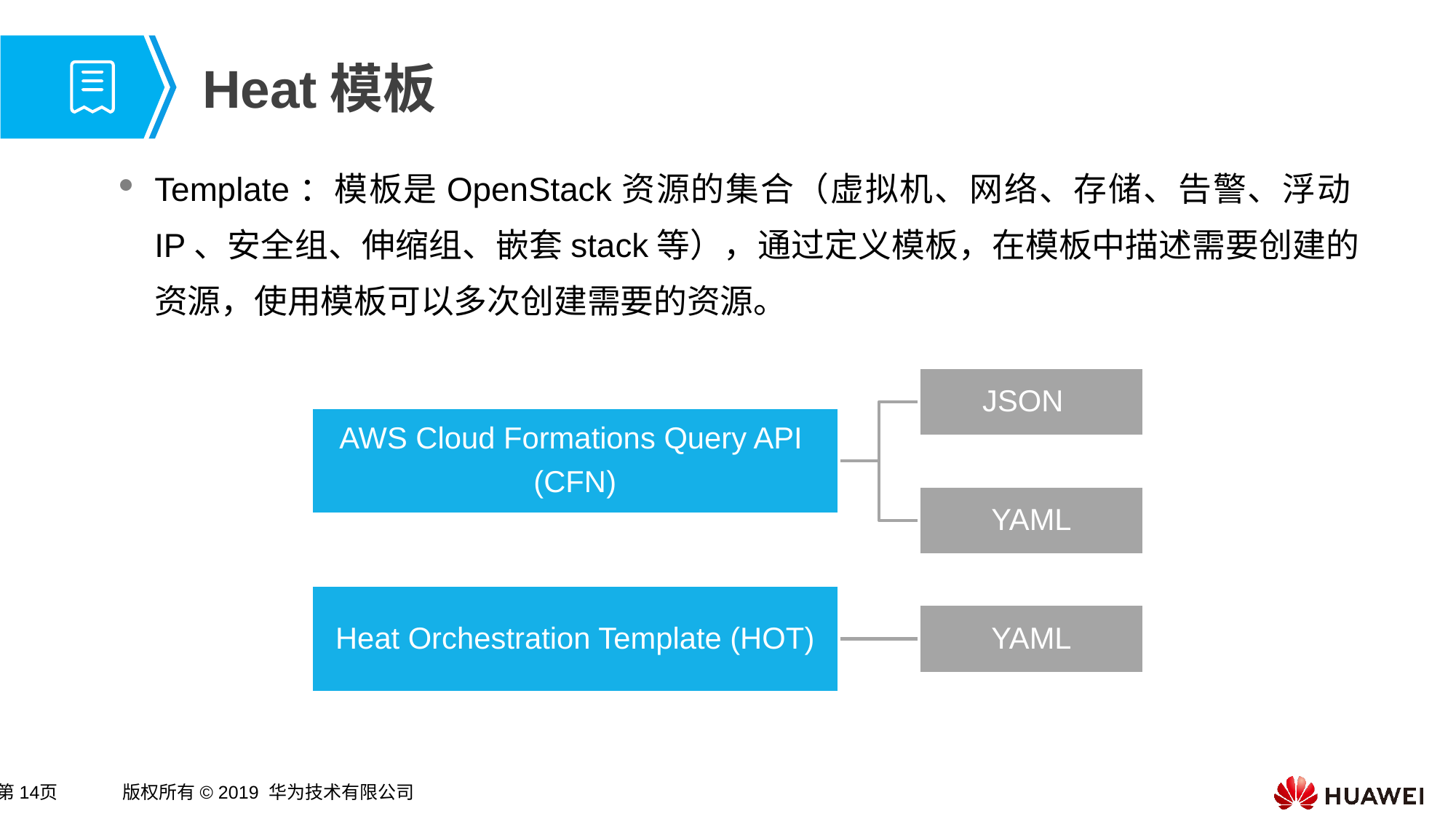

# Heat模板
Template：模板是OpenStack资源的集合（虚拟机、网络、存储、告警、浮动IP、安全组、伸缩组、嵌套stack等），通过定义模板，在模板中描述需要创建的资源，使用模板可以多次创建需要的资源。

AWS Cloud Formations Query API
(CFN)
JSON
YAML
Heat Orchestration Template (HOT)
YAML